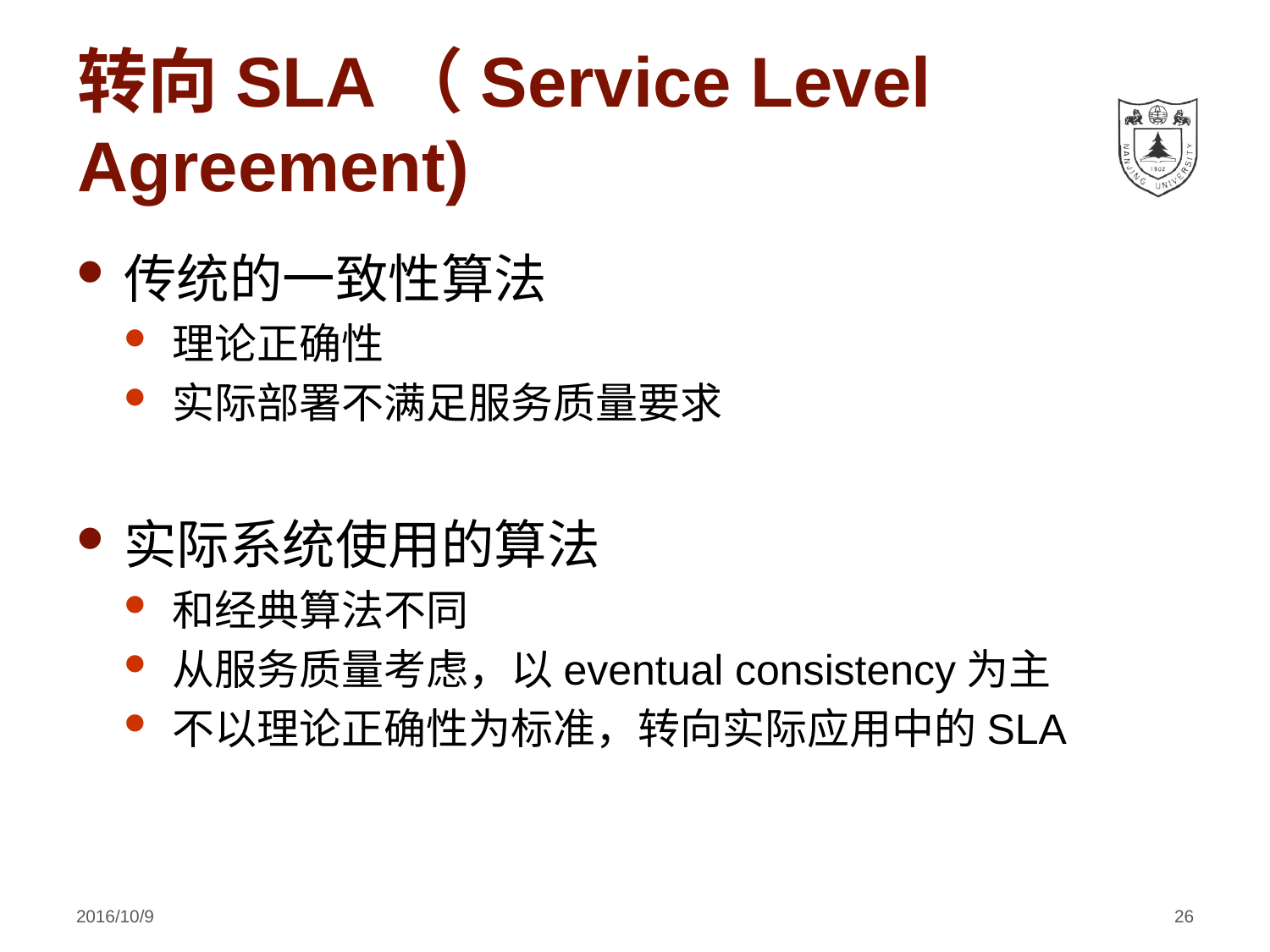

# 转向SLA（Service Level Agreement)
传统的一致性算法
理论正确性
实际部署不满足服务质量要求

实际系统使用的算法
和经典算法不同
从服务质量考虑，以eventual consistency为主
不以理论正确性为标准，转向实际应用中的SLA
2016/10/9
26